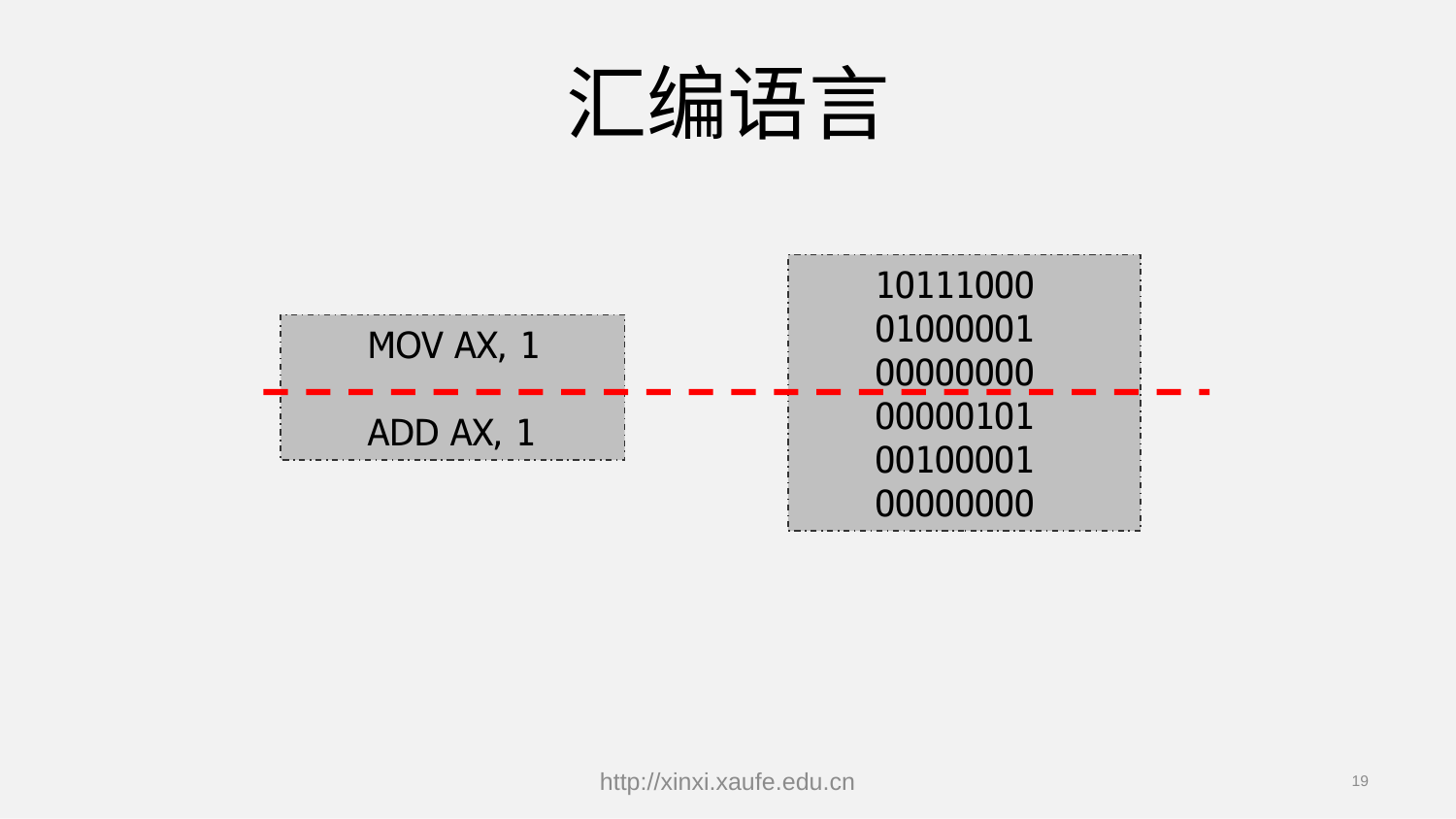

# 汇编语言
	10111000
	01000001
	00000000
	00000101
	00100001
	00000000
	MOV AX, 1

	ADD AX, 1

http://xinxi.xaufe.edu.cn
19